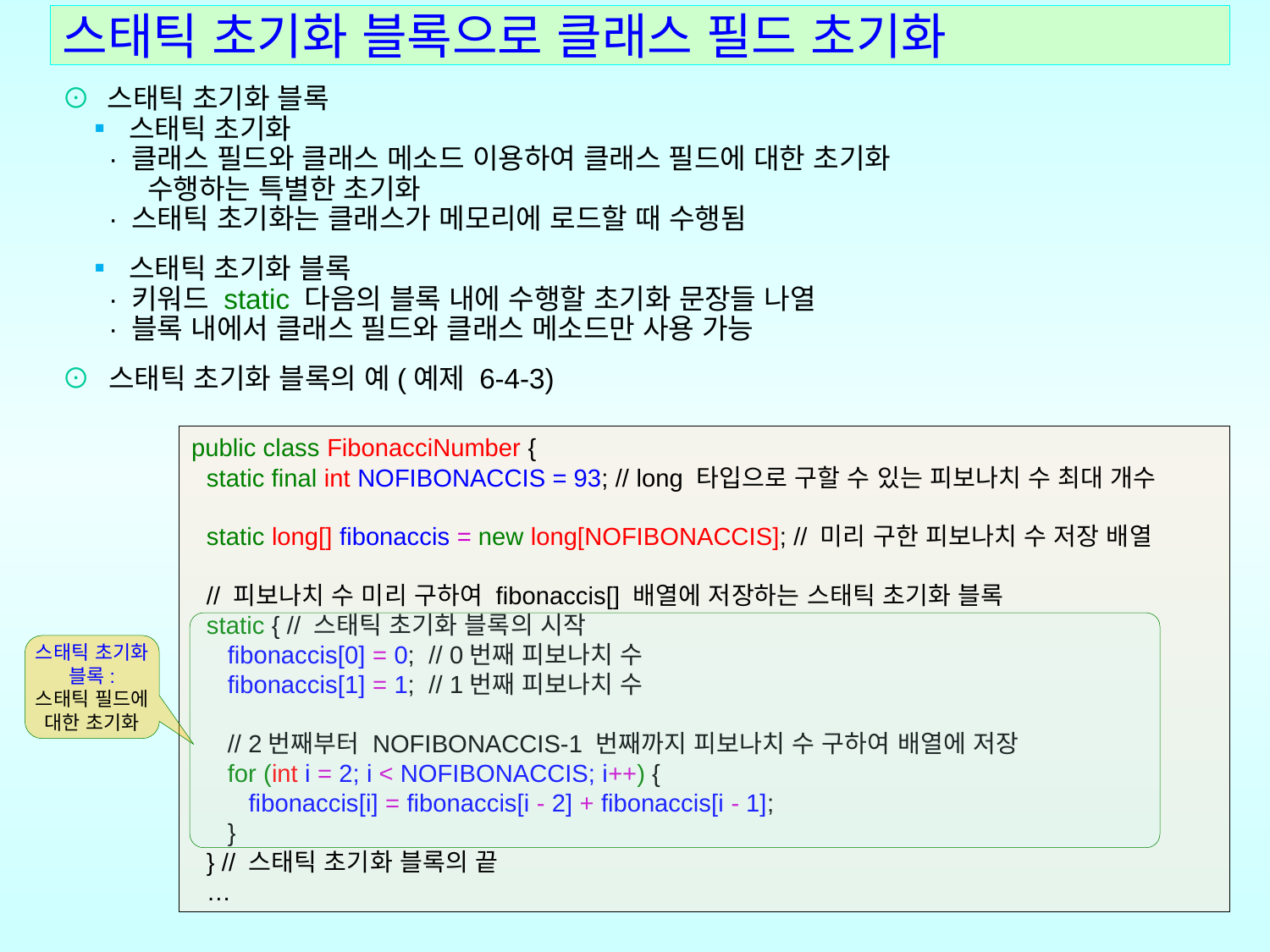

스태틱 초기화 블록으로 클래스 필드 초기화
⊙ 스태틱 초기화 블록
   ▪ 스태틱 초기화
      ∙ 클래스 필드와 클래스 메소드 이용하여 클래스 필드에 대한 초기화
          수행하는 특별한 초기화
      ∙ 스태틱 초기화는 클래스가 메모리에 로드할 때 수행됨
   ▪ 스태틱 초기화 블록
      ∙ 키워드 static 다음의 블록 내에 수행할 초기화 문장들 나열
      ∙ 블록 내에서 클래스 필드와 클래스 메소드만 사용 가능
⊙ 스태틱 초기화 블록의 예(예제 6-4-3)
public class FibonacciNumber {
static final int NOFIBONACCIS = 93; // long 타입으로 구할 수 있는 피보나치 수 최대 개수

static long[] fibonaccis = new long[NOFIBONACCIS]; // 미리 구한 피보나치 수 저장 배열

// 피보나치 수 미리 구하여 fibonaccis[] 배열에 저장하는 스태틱 초기화 블록
static { // 스태틱 초기화 블록의 시작
   fibonaccis[0] = 0;  // 0번째 피보나치 수
   fibonaccis[1] = 1;  // 1번째 피보나치 수

   // 2번째부터 NOFIBONACCIS-1 번째까지 피보나치 수 구하여 배열에 저장
   for (int i = 2; i < NOFIBONACCIS; i++) {
      fibonaccis[i] = fibonaccis[i - 2] + fibonaccis[i - 1];
   }
} // 스태틱 초기화 블록의 끝
…

스태틱 초기화 블록:
스태틱 필드에 대한 초기화